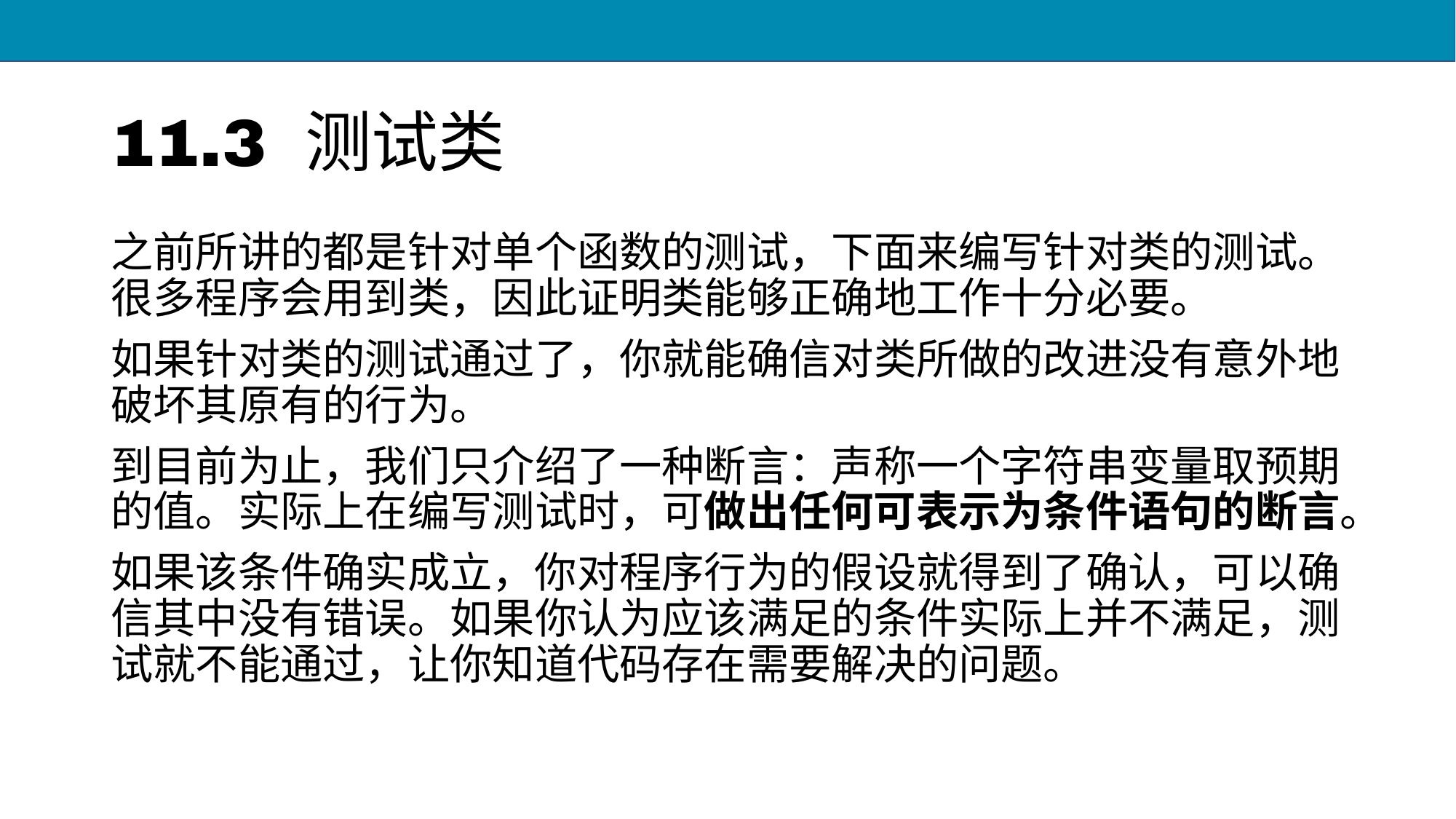

# 11.3 测试类
之前所讲的都是针对单个函数的测试，下面来编写针对类的测试。很多程序会用到类，因此证明类能够正确地工作十分必要。
如果针对类的测试通过了，你就能确信对类所做的改进没有意外地破坏其原有的行为。
到目前为止，我们只介绍了一种断言：声称一个字符串变量取预期的值。实际上在编写测试时，可做出任何可表示为条件语句的断言。
如果该条件确实成立，你对程序行为的假设就得到了确认，可以确信其中没有错误。如果你认为应该满足的条件实际上并不满足，测试就不能通过，让你知道代码存在需要解决的问题。